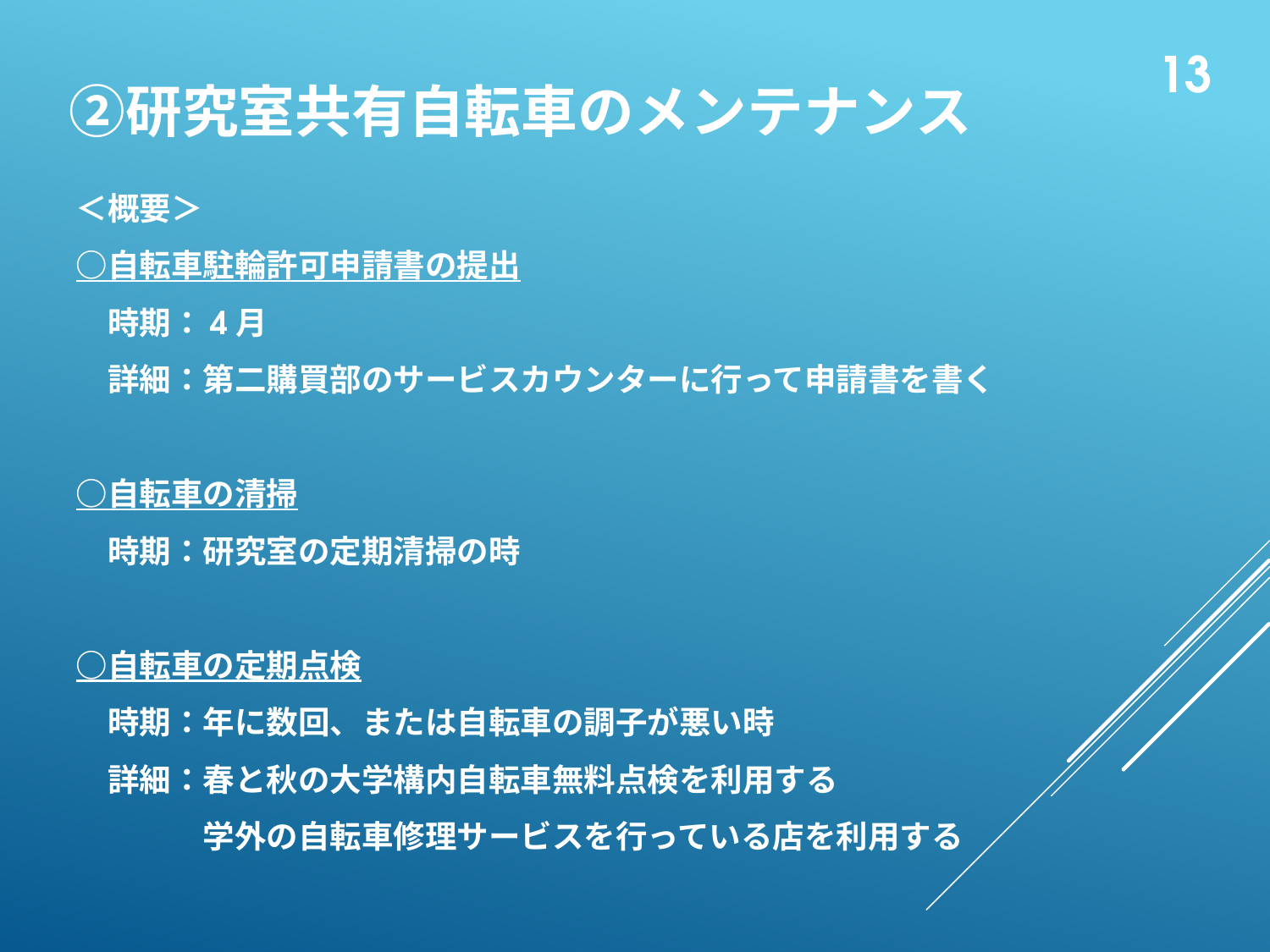

②研究室共有自転車のメンテナンス
13

　　＜概要＞
　　○自転車駐輪許可申請書の提出
　　　時期：4月
　　　詳細：第二購買部のサービスカウンターに行って申請書を書く

　　○自転車の清掃
　　　時期：研究室の定期清掃の時

　　○自転車の定期点検
　　　時期：年に数回、または自転車の調子が悪い時
　　　詳細：春と秋の大学構内自転車無料点検を利用する
　　　　　　学外の自転車修理サービスを行っている店を利用する